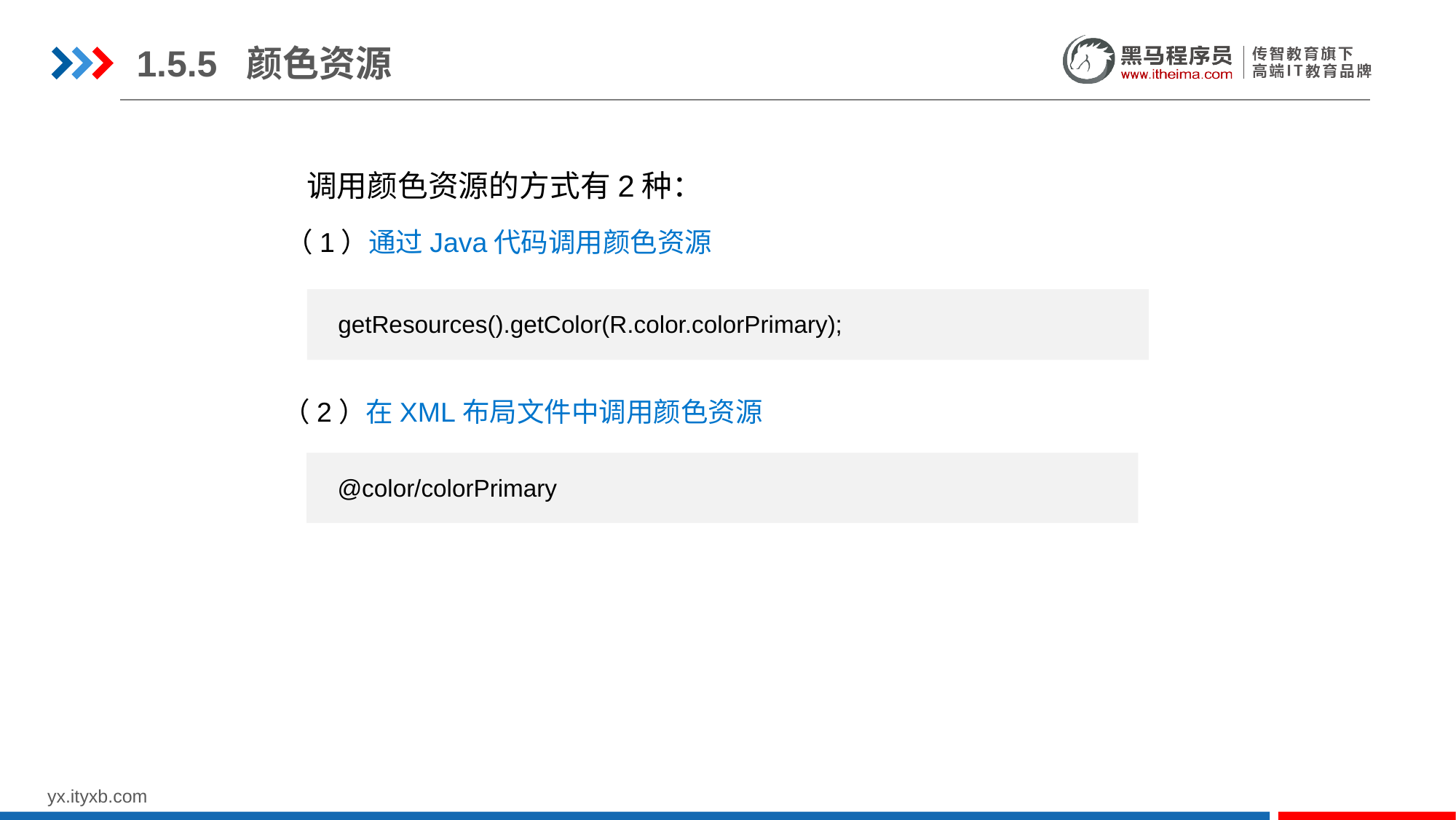

1.5.5  颜色资源
  调用颜色资源的方式有2种：
（1）通过Java代码调用颜色资源

    （2）在XML布局文件中调用颜色资源

   getResources().getColor(R.color.colorPrimary);
   @color/colorPrimary